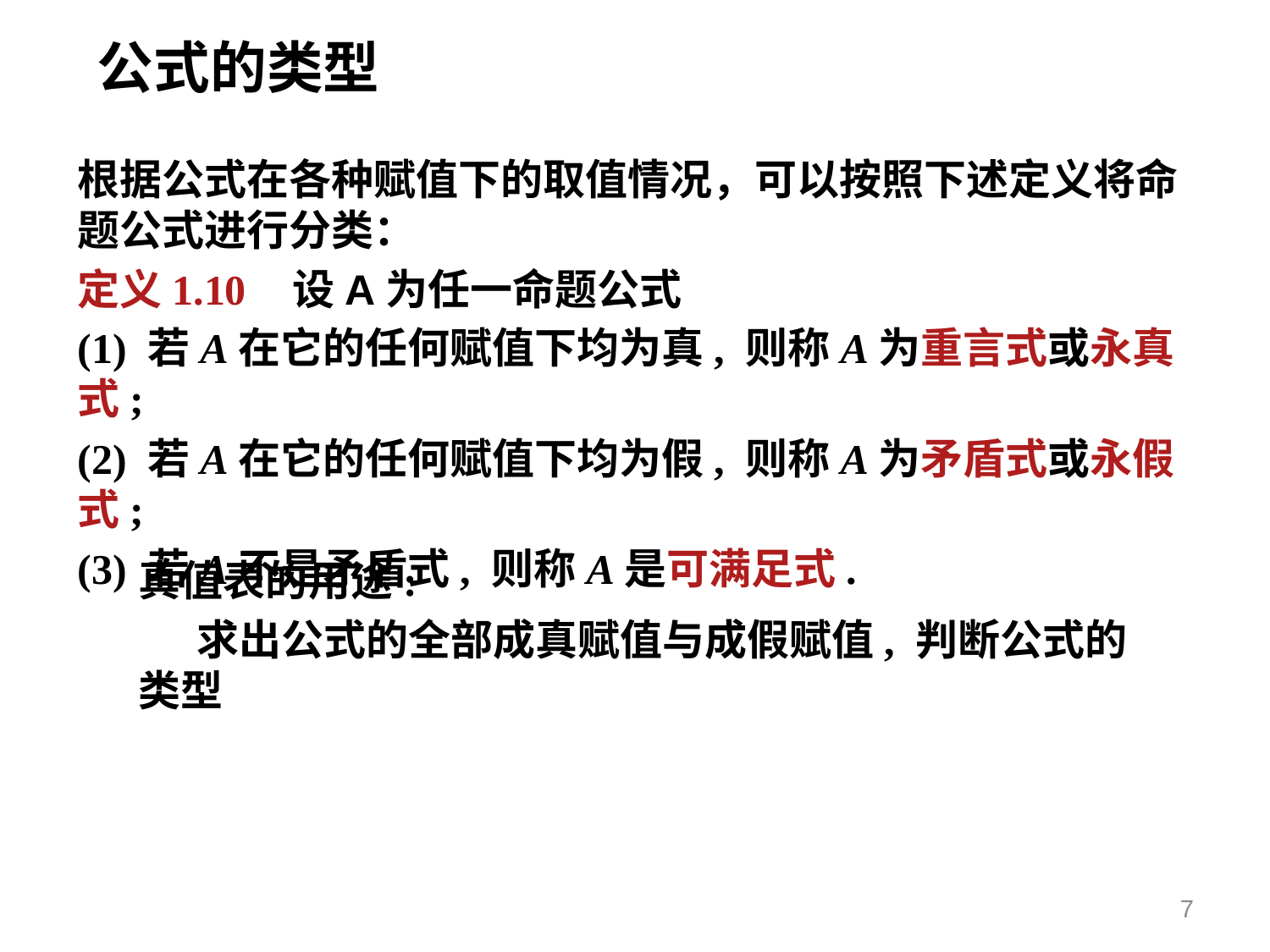

公式的类型
根据公式在各种赋值下的取值情况，可以按照下述定义将命题公式进行分类：
定义1.10   设A为任一命题公式
(1) 若A在它的任何赋值下均为真, 则称A为重言式或永真式;
(2) 若A在它的任何赋值下均为假, 则称A为矛盾式或永假式;
(3) 若A不是矛盾式, 则称A是可满足式.

真值表的用途:
     求出公式的全部成真赋值与成假赋值, 判断公式的类型
7